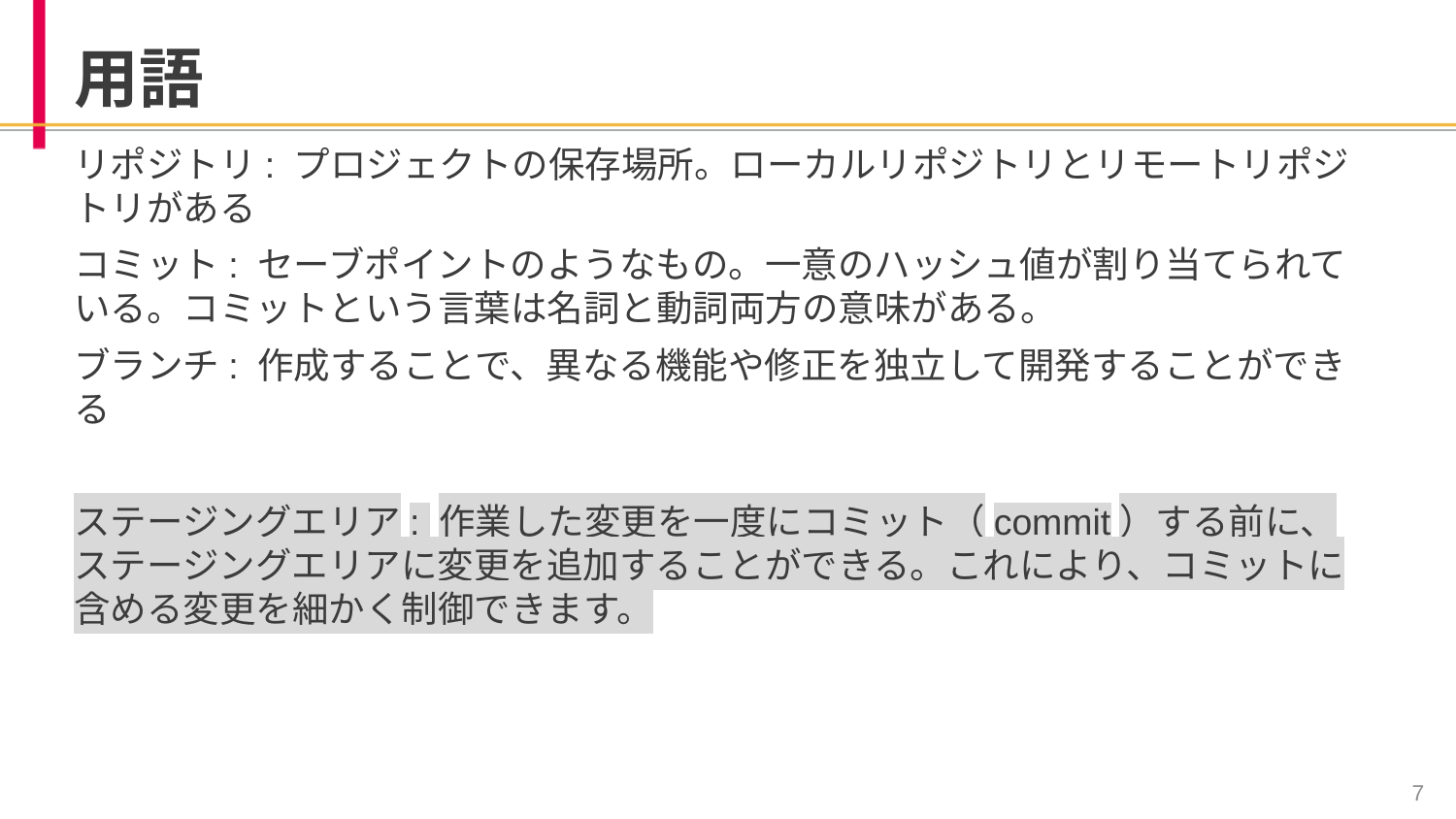

# 用語
リポジトリ: プロジェクトの保存場所。ローカルリポジトリとリモートリポジトリがある
コミット: セーブポイントのようなもの。一意のハッシュ値が割り当てられている。コミットという言葉は名詞と動詞両方の意味がある。
ブランチ: 作成することで、異なる機能や修正を独立して開発することができる

ステージングエリア: 作業した変更を一度にコミット（commit）する前に、ステージングエリアに変更を追加することができる。これにより、コミットに含める変更を細かく制御できます。
7